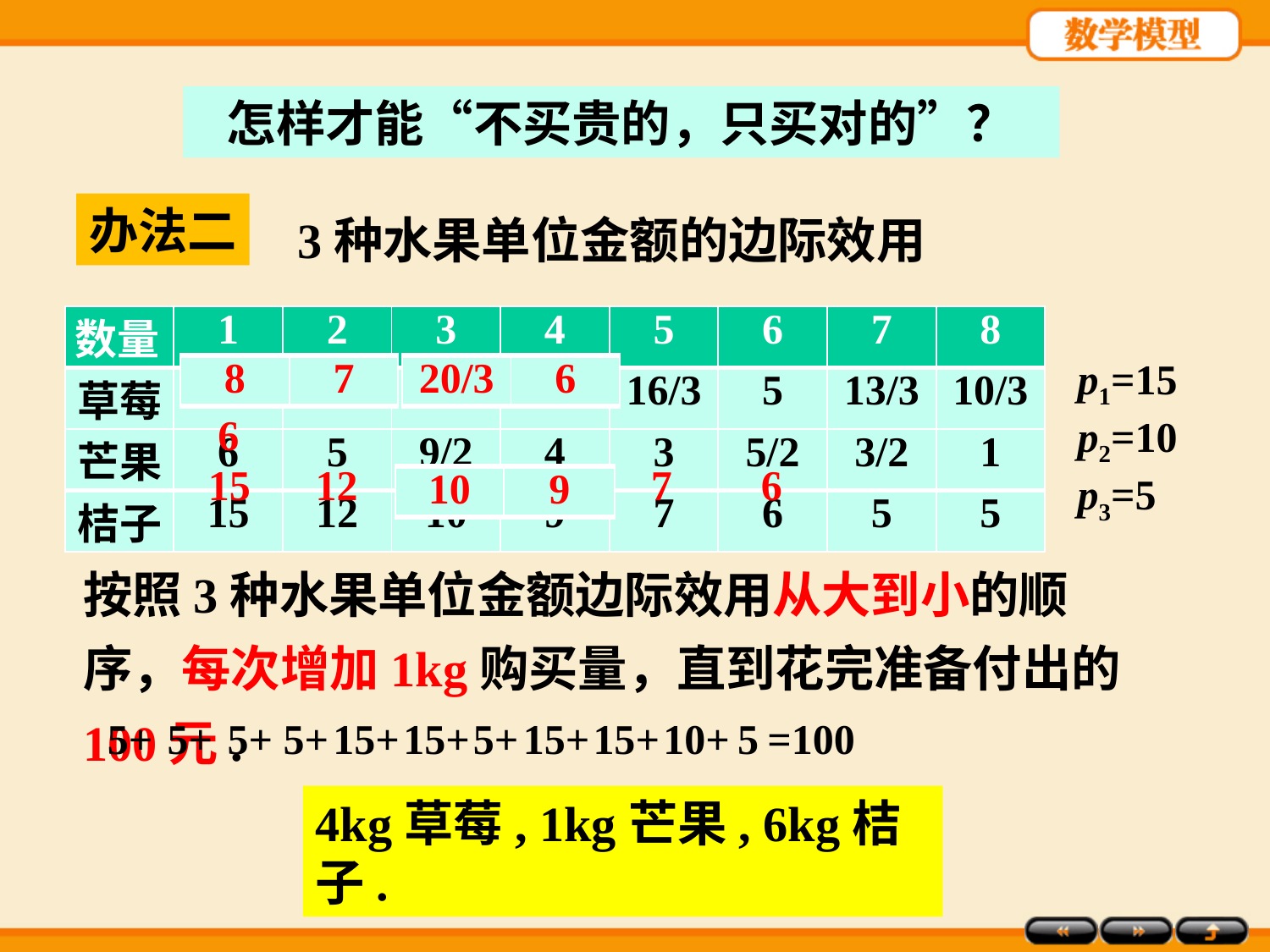

怎样才能“不买贵的，只买对的”？
办法二
3种水果单位金额的边际效用
| 数量 | 1 | 2 | 3 | 4 | 5 | 6 | 7 | 8 |
| --- | --- | --- | --- | --- | --- | --- | --- | --- |
| 草莓 | 8 | 7 | 20/3 | 6 | 16/3 | 5 | 13/3 | 10/3 |
| 芒果 | 6 | 5 | 9/2 | 4 | 3 | 5/2 | 3/2 | 1 |
| 桔子 | 15 | 12 | 10 | 9 | 7 | 6 | 5 | 5 |
p1=15 p2=10 p3=5
| 8 | 7 |
| --- | --- |
| 20/3 | 6 |
| --- | --- |
6
15
12
7
6
| 10 | 9 |
| --- | --- |
按照3种水果单位金额边际效用从大到小的顺序，每次增加1kg购买量，直到花完准备付出的100元.
5+
5+
5+
5+
15+
15+
5+
15+
15+
10+
5
=100
4kg草莓, 1kg芒果, 6kg桔子.